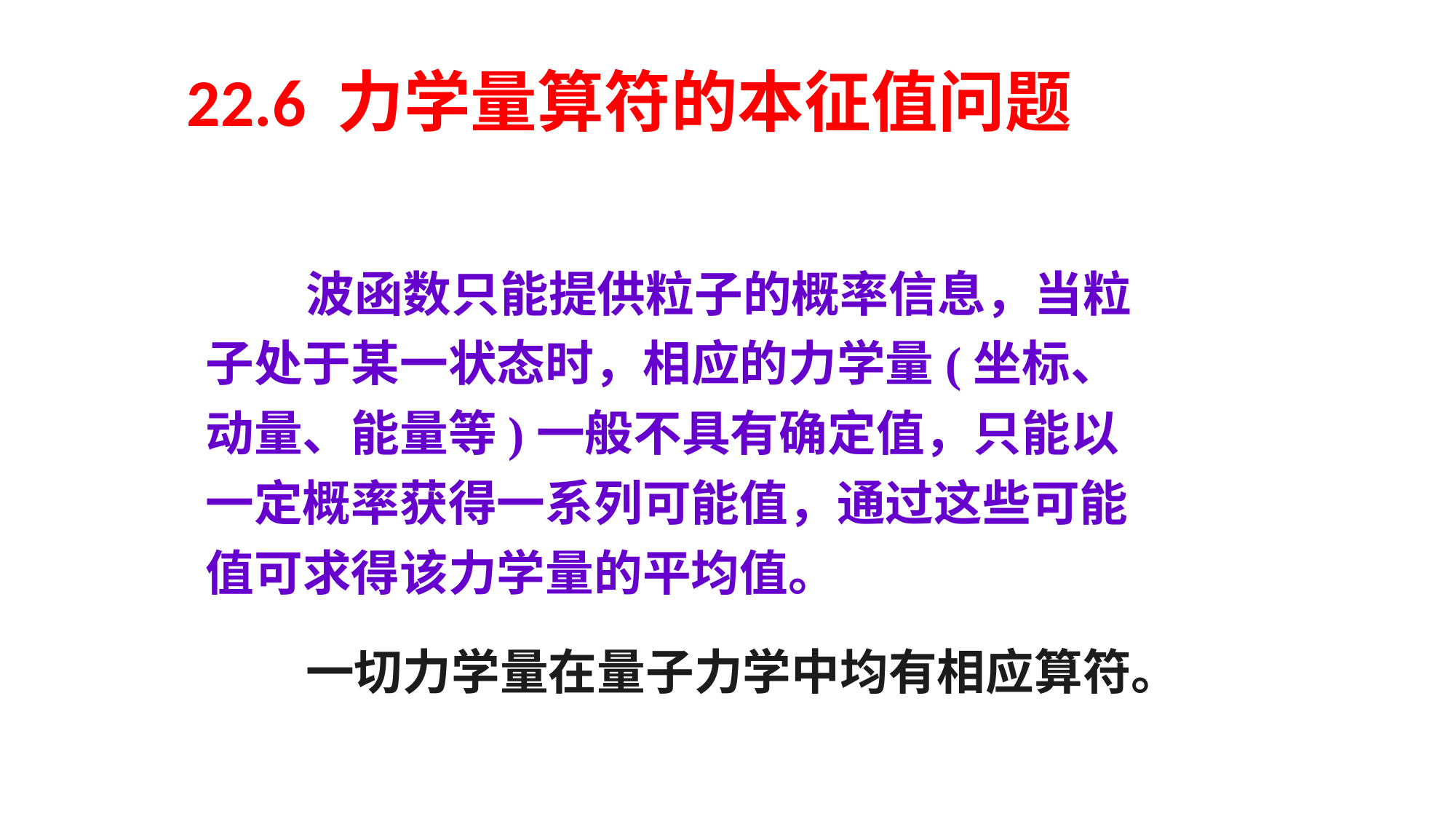

22.6 力学量算符的本征值问题
        波函数只能提供粒子的概率信息，当粒子处于某一状态时，相应的力学量(坐标、动量、能量等)一般不具有确定值，只能以一定概率获得一系列可能值，通过这些可能值可求得该力学量的平均值。
        一切力学量在量子力学中均有相应算符。